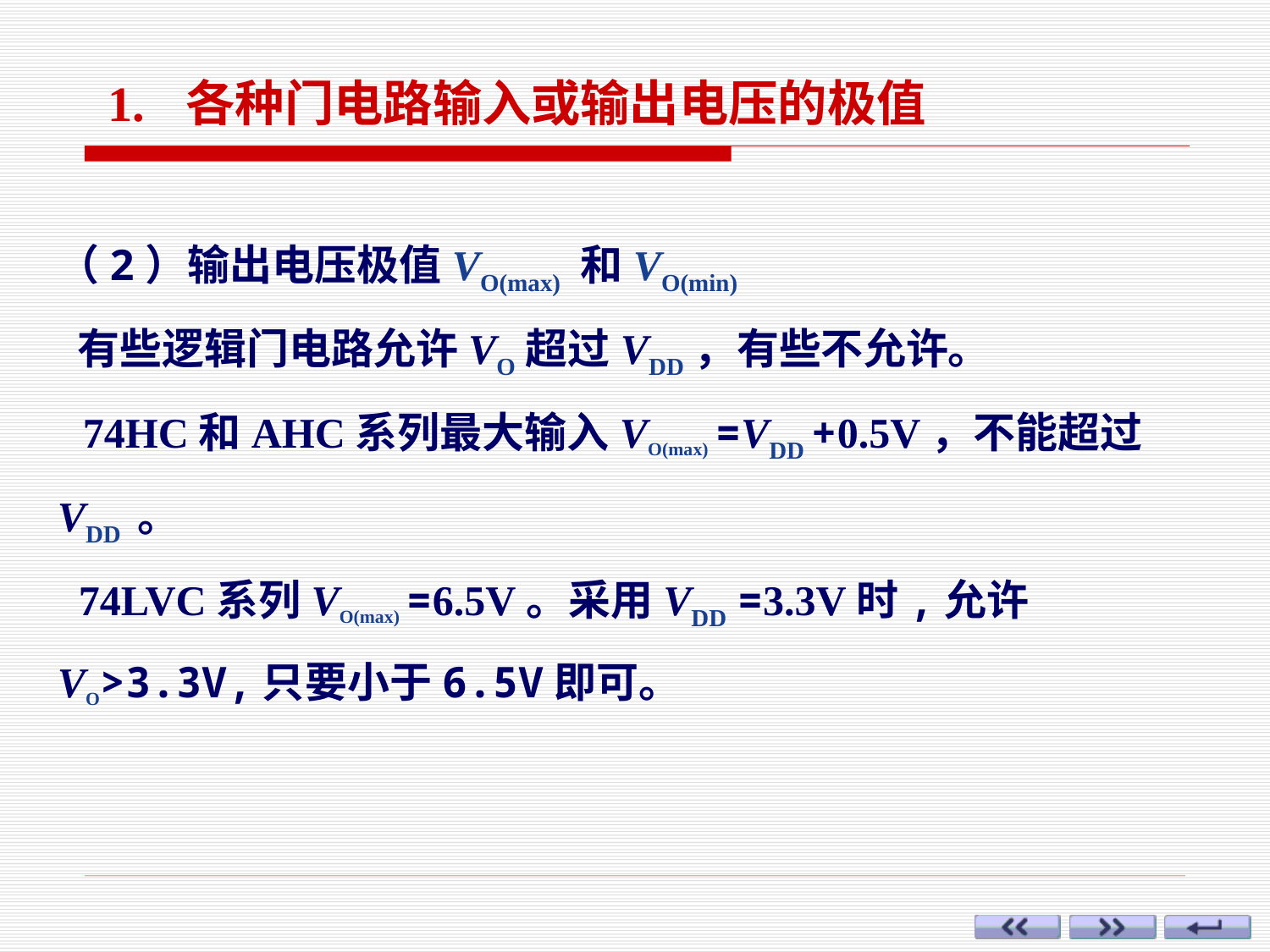

1. 各种门电路输入或输出电压的极值
（2）输出电压极值VO(max) 和VO(min)
 有些逻辑门电路允许VO超过VDD，有些不允许。
 74HC和AHC系列最大输入VO(max) =VDD +0.5V，不能超过VDD 。
  74LVC系列VO(max) =6.5V。采用VDD =3.3V时,允许VO>3.3V,只要小于6.5V即可。